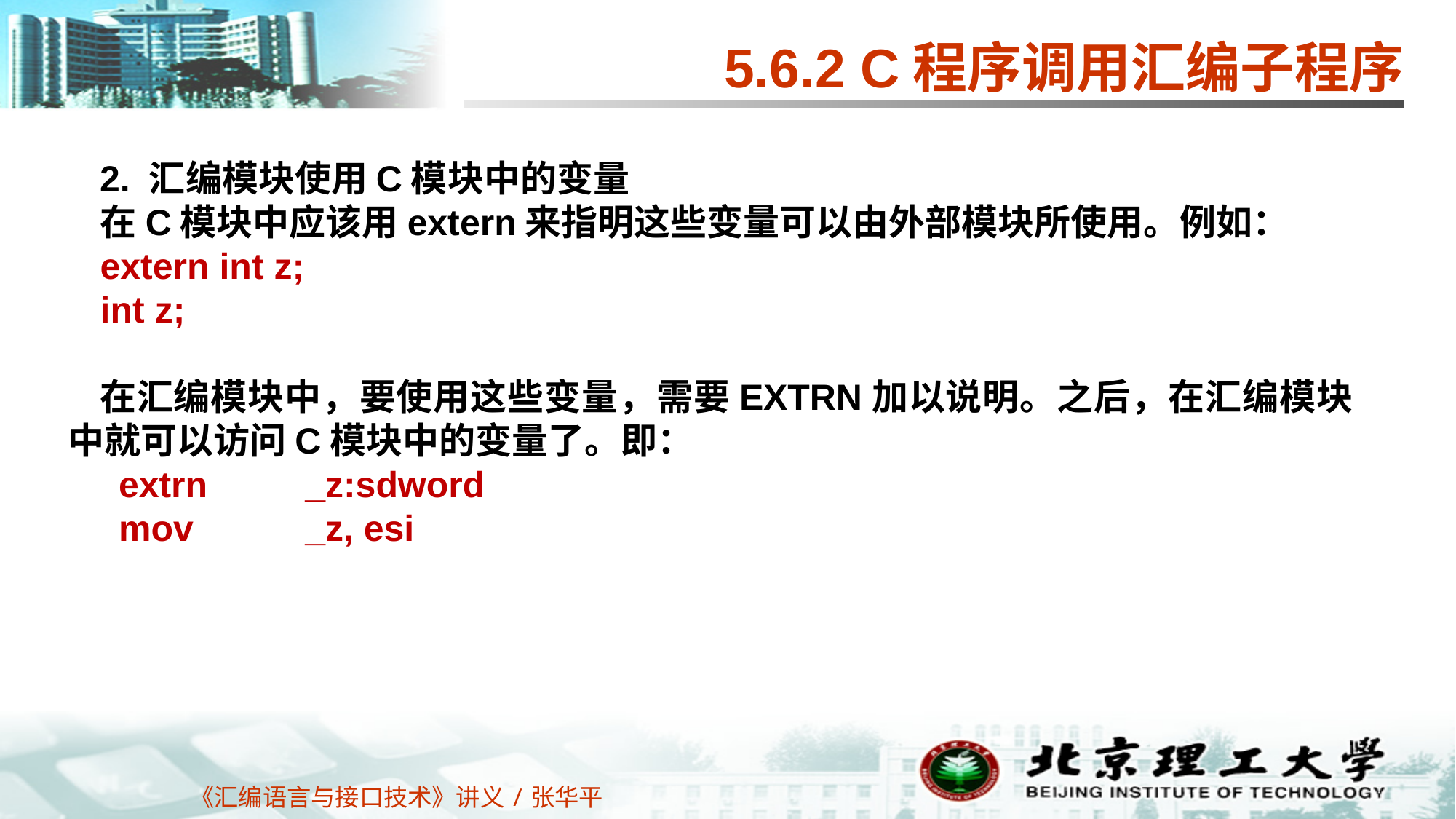

5.6.2 C程序调用汇编子程序
2. 汇编模块使用C模块中的变量
在C模块中应该用extern来指明这些变量可以由外部模块所使用。例如：
extern int z;
int z;

在汇编模块中，要使用这些变量，需要EXTRN加以说明。之后，在汇编模块中就可以访问C模块中的变量了。即：
extrn	_z:sdword
mov   	_z, esi